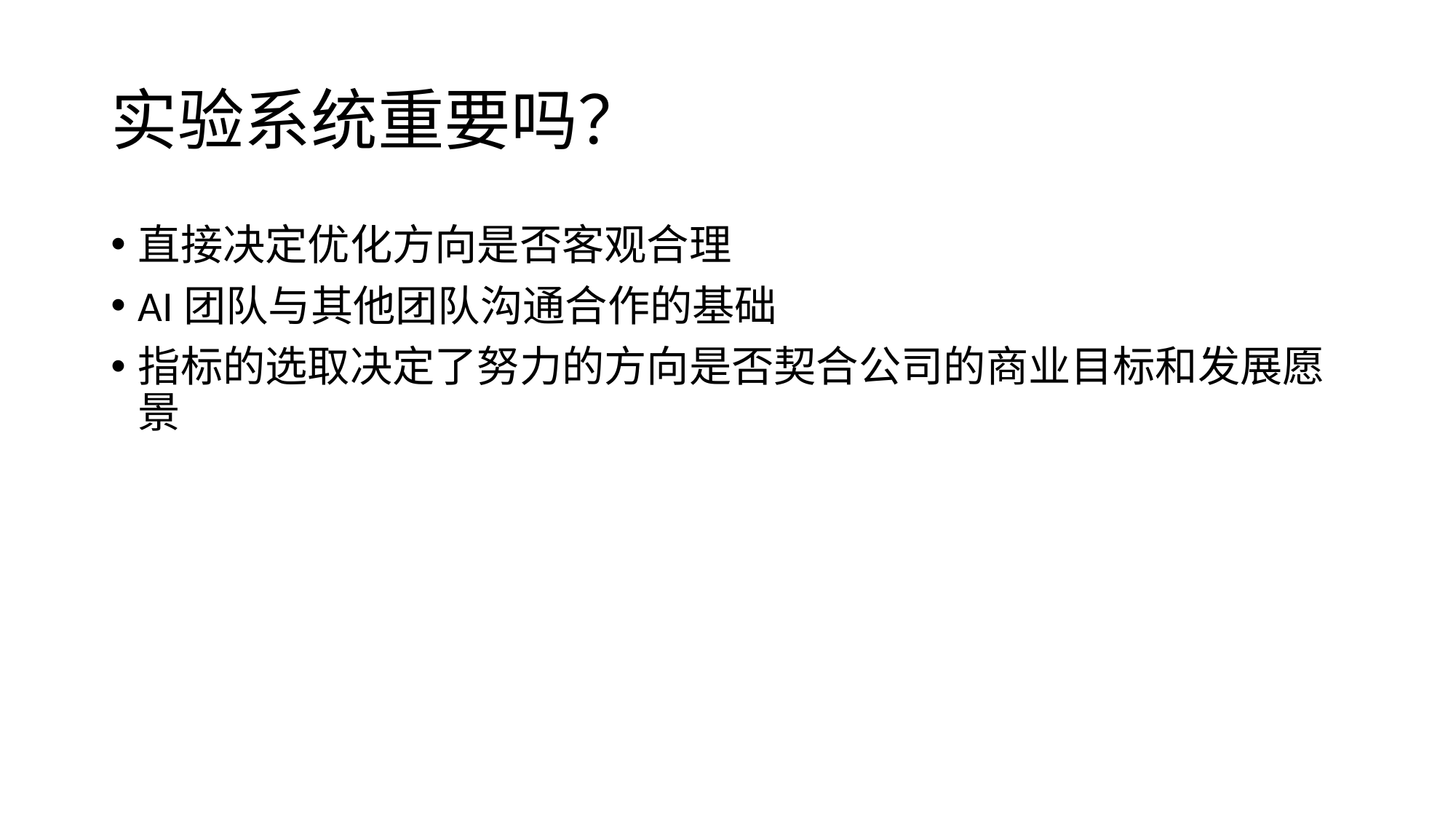

# 实验系统重要吗？
直接决定优化方向是否客观合理
AI团队与其他团队沟通合作的基础
指标的选取决定了努力的方向是否契合公司的商业目标和发展愿景